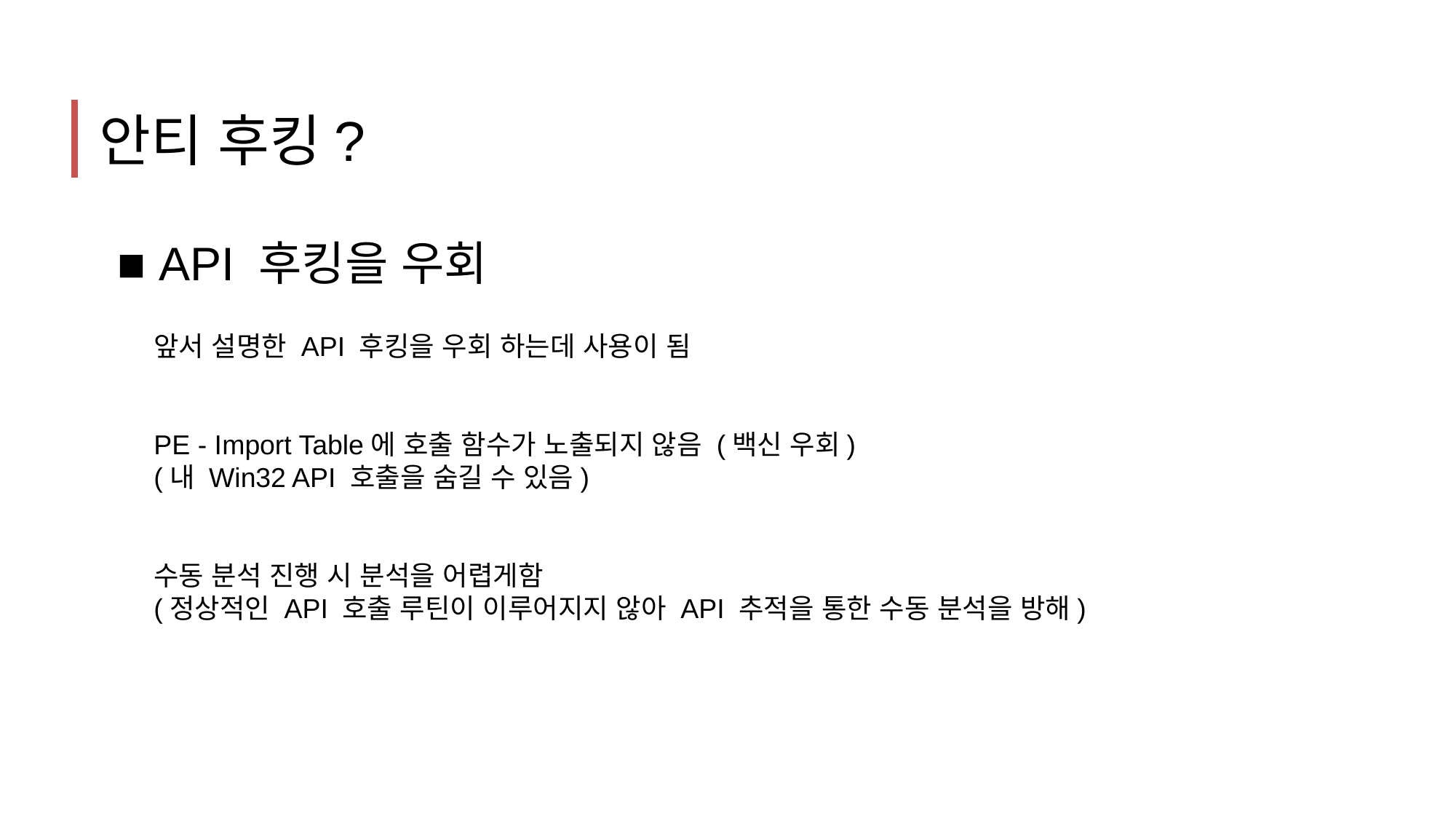

안티 후킹?
■ API 후킹을 우회
앞서 설명한 API 후킹을 우회 하는데 사용이 됨

PE - Import Table에 호출 함수가 노출되지 않음 (백신 우회)
(내 Win32 API 호출을 숨길 수 있음)

수동 분석 진행 시 분석을 어렵게함
(정상적인 API 호출 루틴이 이루어지지 않아 API 추적을 통한 수동 분석을 방해)